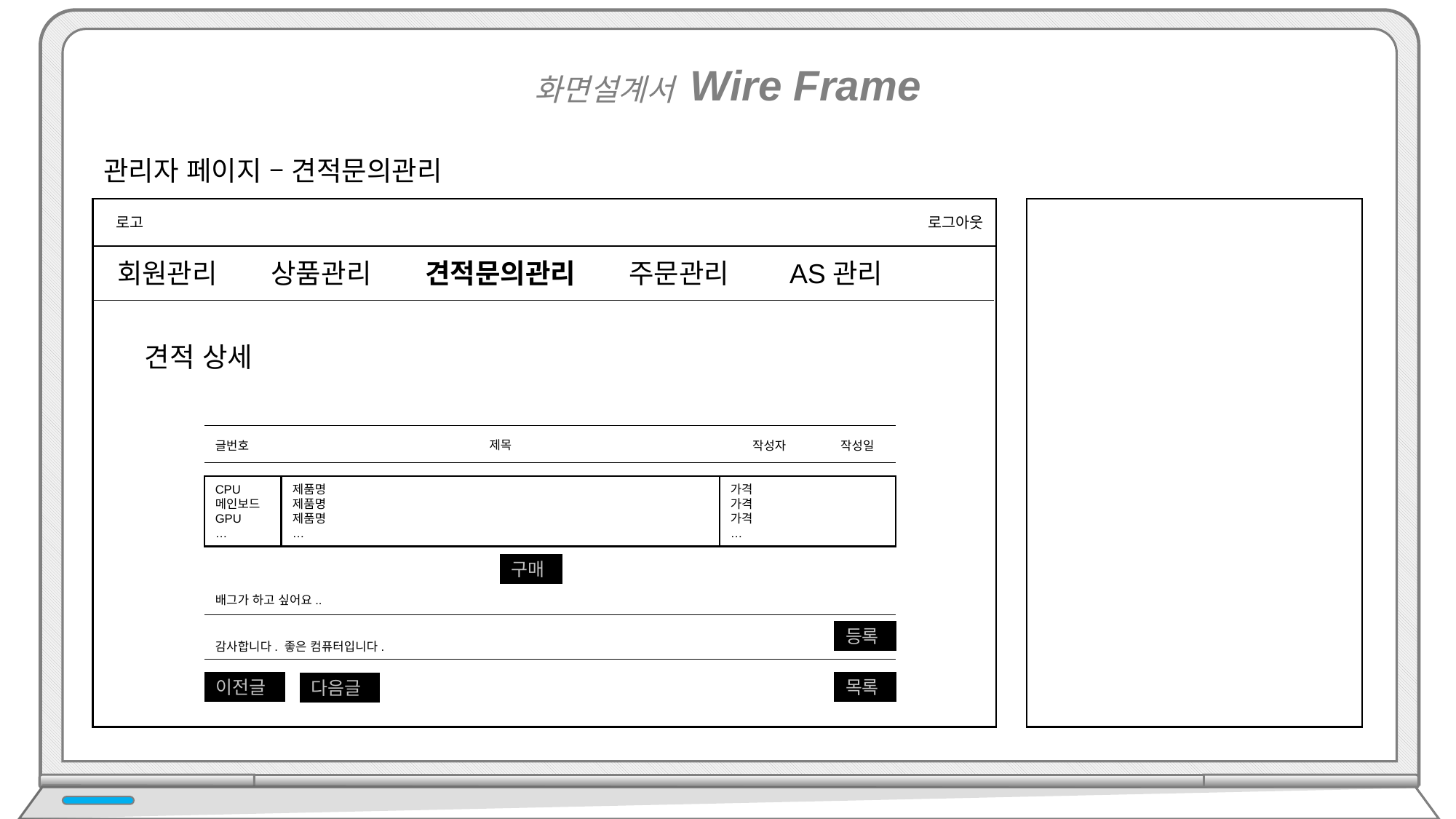

화면설계서 Wire Frame
관리자 페이지 – 견적문의관리

로그아웃
로고
회원관리       상품관리       견적문의관리       주문관리       AS관리
견적 상세
제목
글번호
작성자
작성일
CPU
메인보드
GPU
…
제품명
제품명
제품명
…
가격
가격
가격
…

구매
배그가 하고 싶어요..
등록
감사합니다. 좋은 컴퓨터입니다.
이전글
목록
다음글